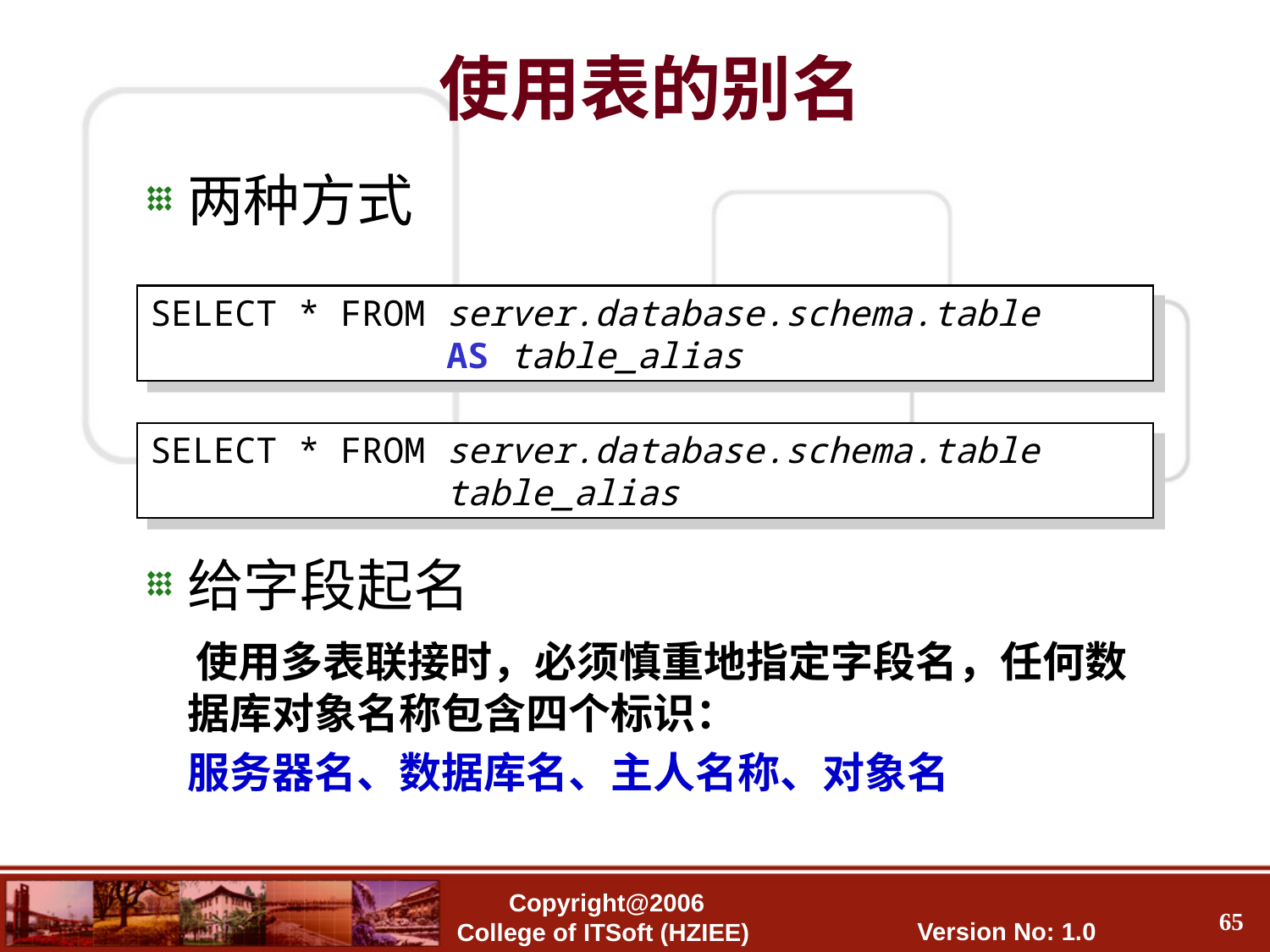

使用表的别名
两种方式

给字段起名
    使用多表联接时，必须慎重地指定字段名，任何数据库对象名称包含四个标识：
	服务器名、数据库名、主人名称、对象名
SELECT * FROM server.database.schema.table
              AS table_alias
SELECT * FROM server.database.schema.table
		  table_alias